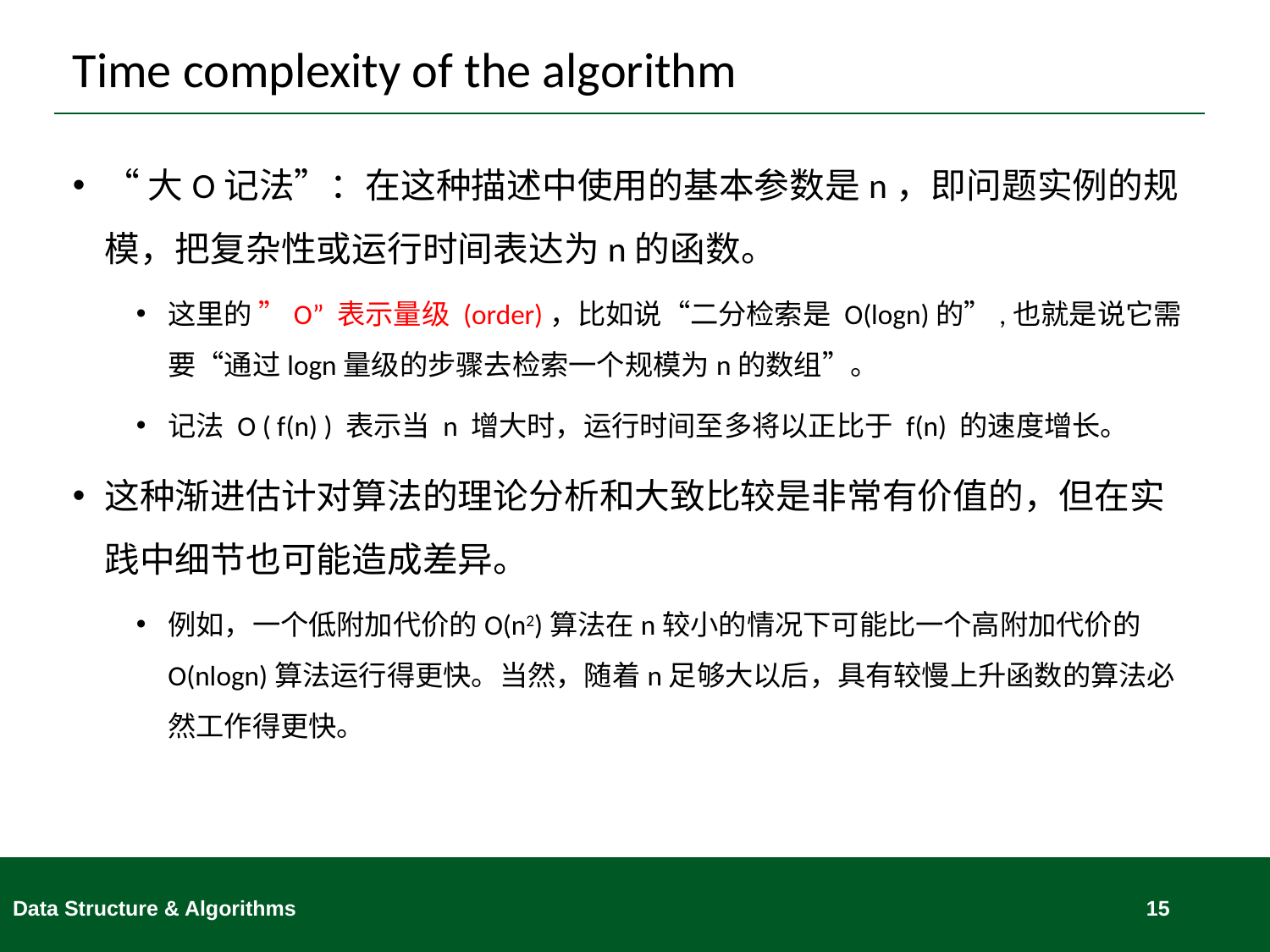

# Time complexity of the algorithm
“大O记法”：在这种描述中使用的基本参数是n，即问题实例的规模，把复杂性或运行时间表达为n的函数。
这里的 ”O” 表示量级 (order)，比如说“二分检索是 O(logn)的”,也就是说它需要“通过logn量级的步骤去检索一个规模为n的数组”。
记法 O ( f(n) ) 表示当 n 增大时，运行时间至多将以正比于 f(n) 的速度增长。
这种渐进估计对算法的理论分析和大致比较是非常有价值的，但在实践中细节也可能造成差异。
例如，一个低附加代价的O(n2)算法在n较小的情况下可能比一个高附加代价的 O(nlogn)算法运行得更快。当然，随着n足够大以后，具有较慢上升函数的算法必然工作得更快。
Data Structure & Algorithms
15